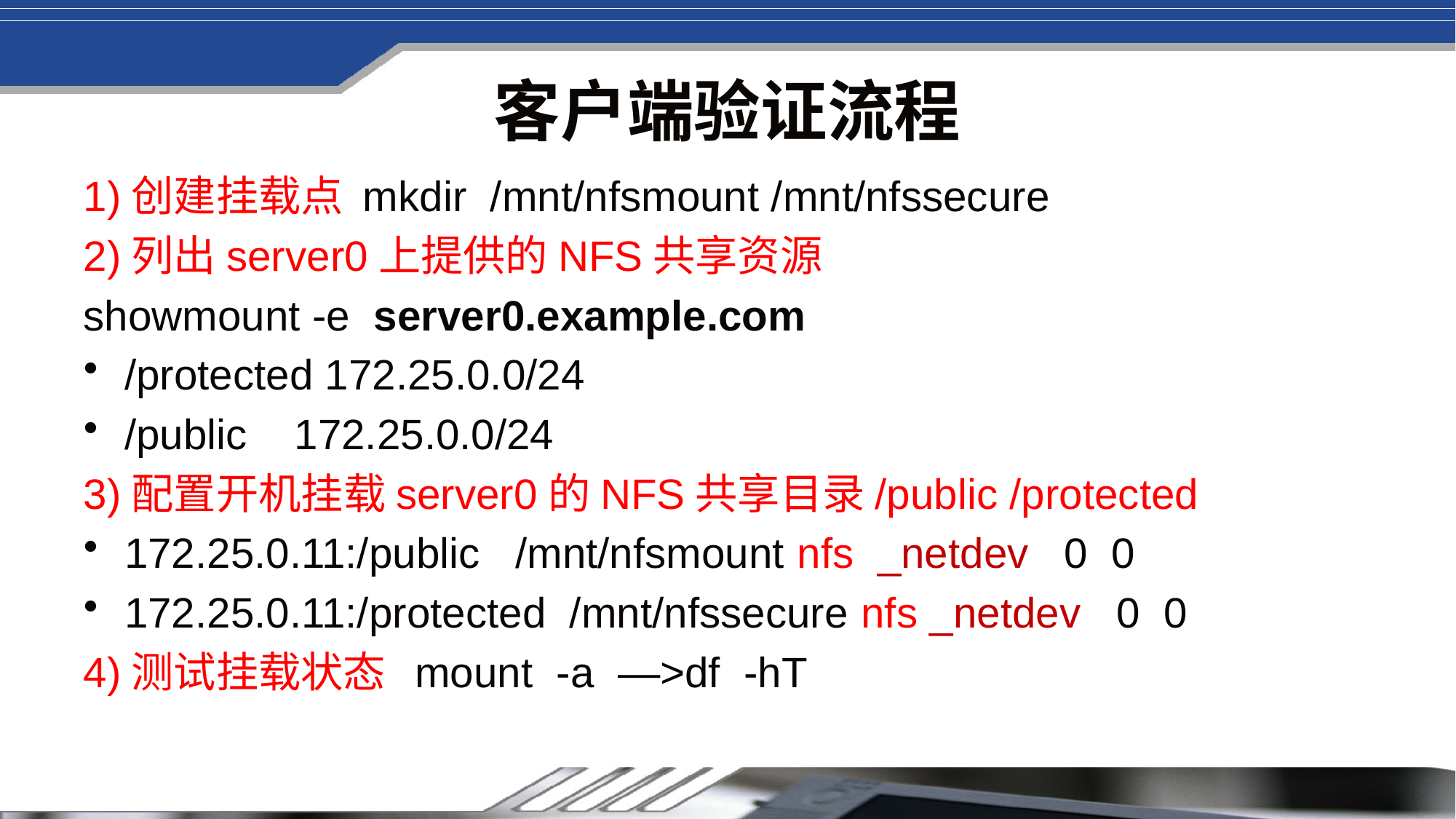

# 客户端验证流程
1)创建挂载点 mkdir  /mnt/nfsmount /mnt/nfssecure
2)列出server0上提供的NFS共享资源
showmount -e  server0.example.com
/protected 172.25.0.0/24
/public    172.25.0.0/24
3)配置开机挂载server0的NFS共享目录/public /protected
172.25.0.11:/public   /mnt/nfsmount nfs  _netdev   0  0
172.25.0.11:/protected  /mnt/nfssecure nfs _netdev   0  0
4)测试挂载状态  mount  -a  —>df  -hT